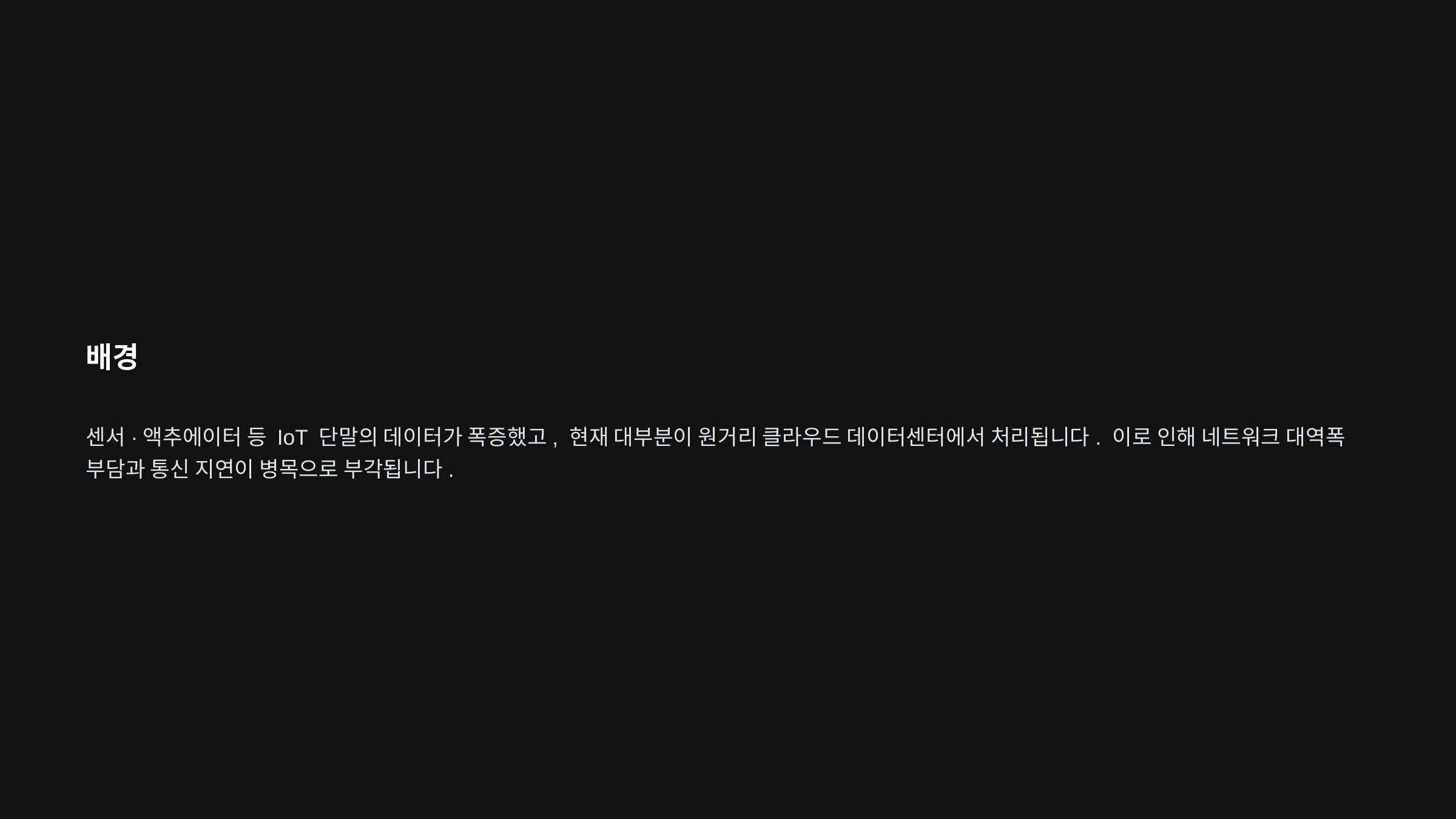

배경
센서·액추에이터 등 IoT 단말의 데이터가 폭증했고, 현재 대부분이 원거리 클라우드 데이터센터에서 처리됩니다. 이로 인해 네트워크 대역폭 부담과 통신 지연이 병목으로 부각됩니다.